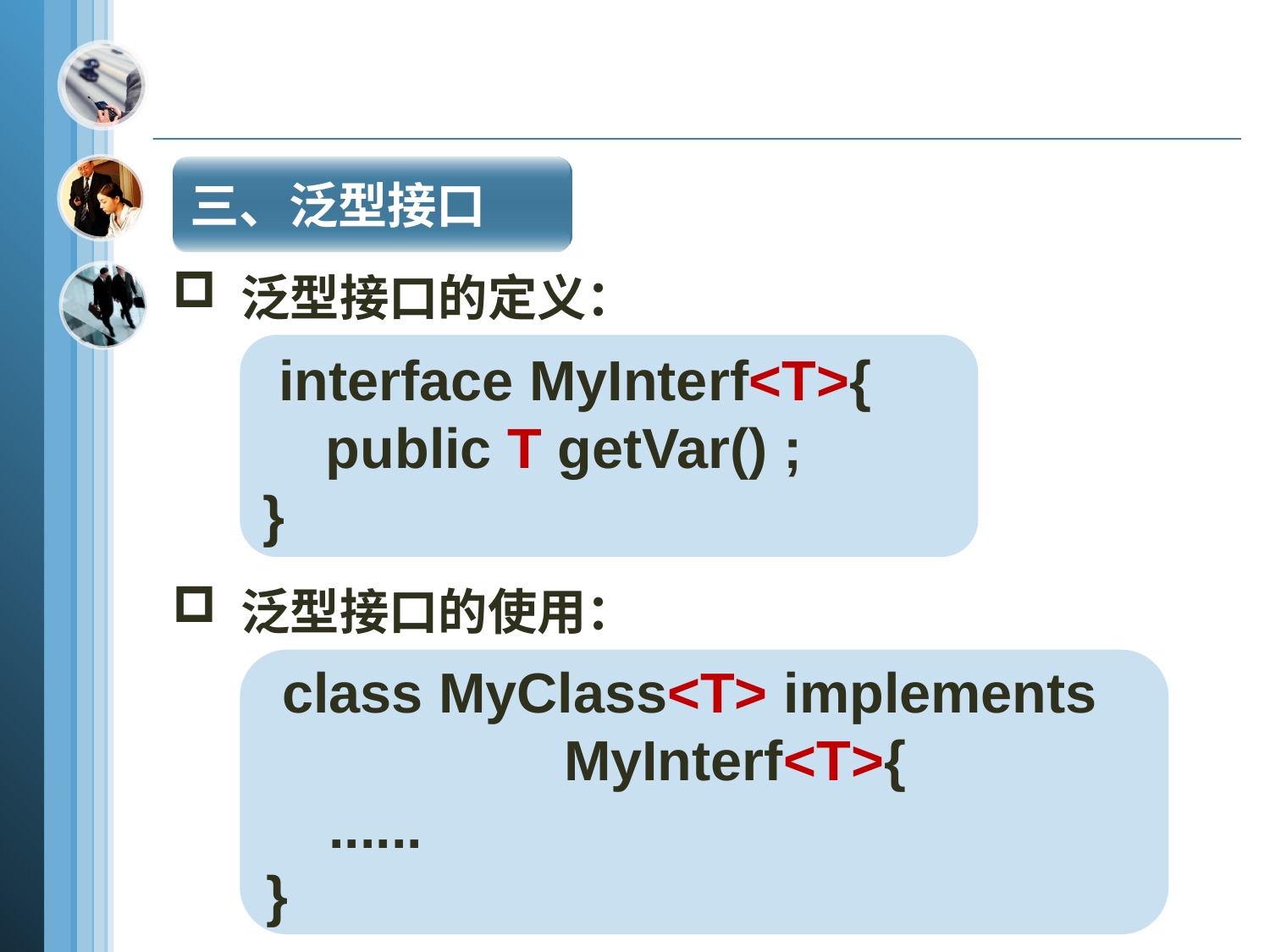

三、泛型接口

 泛型接口的定义：
 interface MyInterf<T>{
    public T getVar() ;
}
 泛型接口的使用：
 class MyClass<T> implements
                   MyInterf<T>{
    ......
}